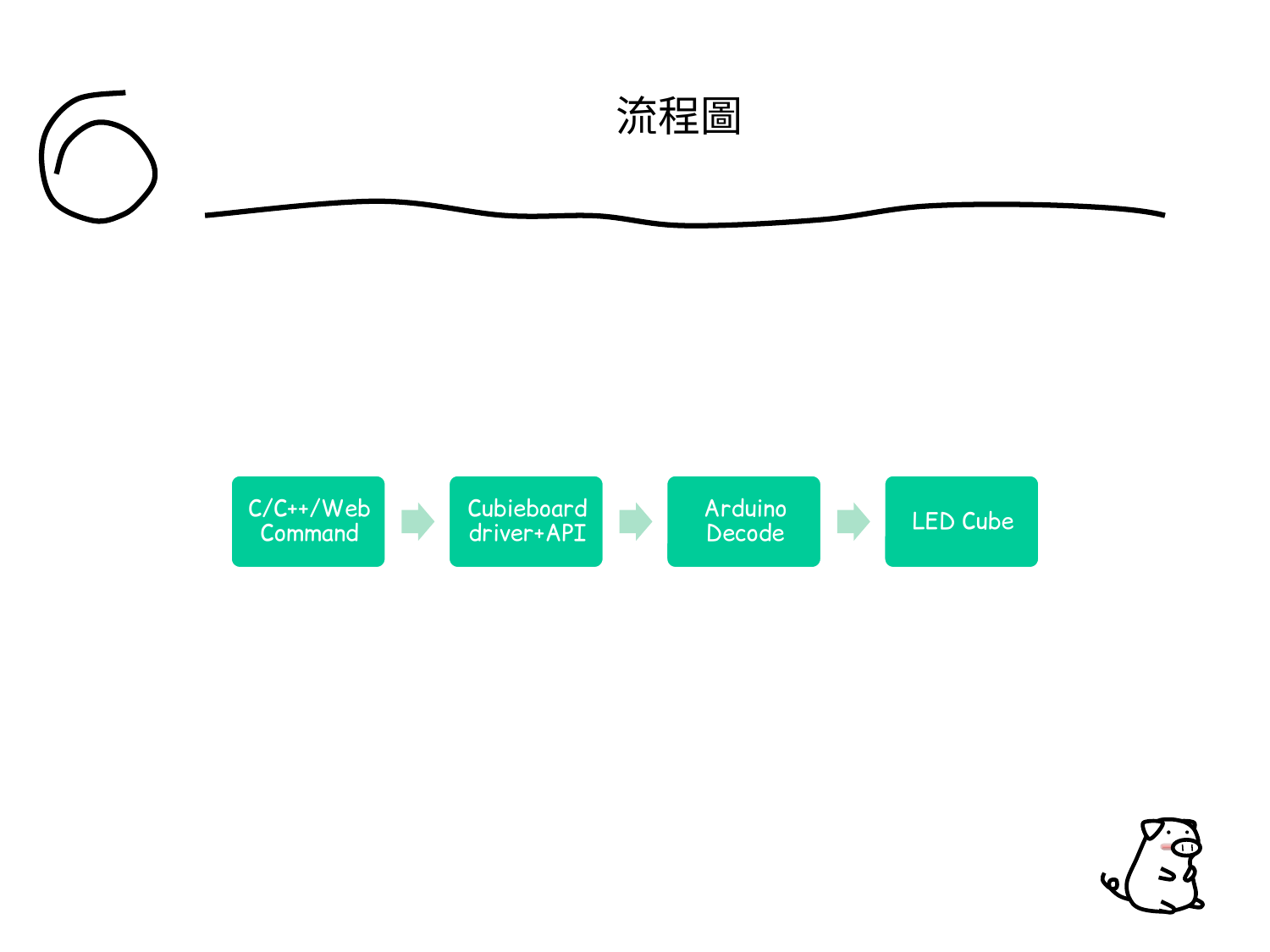

# 流程圖
C/C++/Web Command

Cubieboard driver+API

Arduino Decode

LED Cube